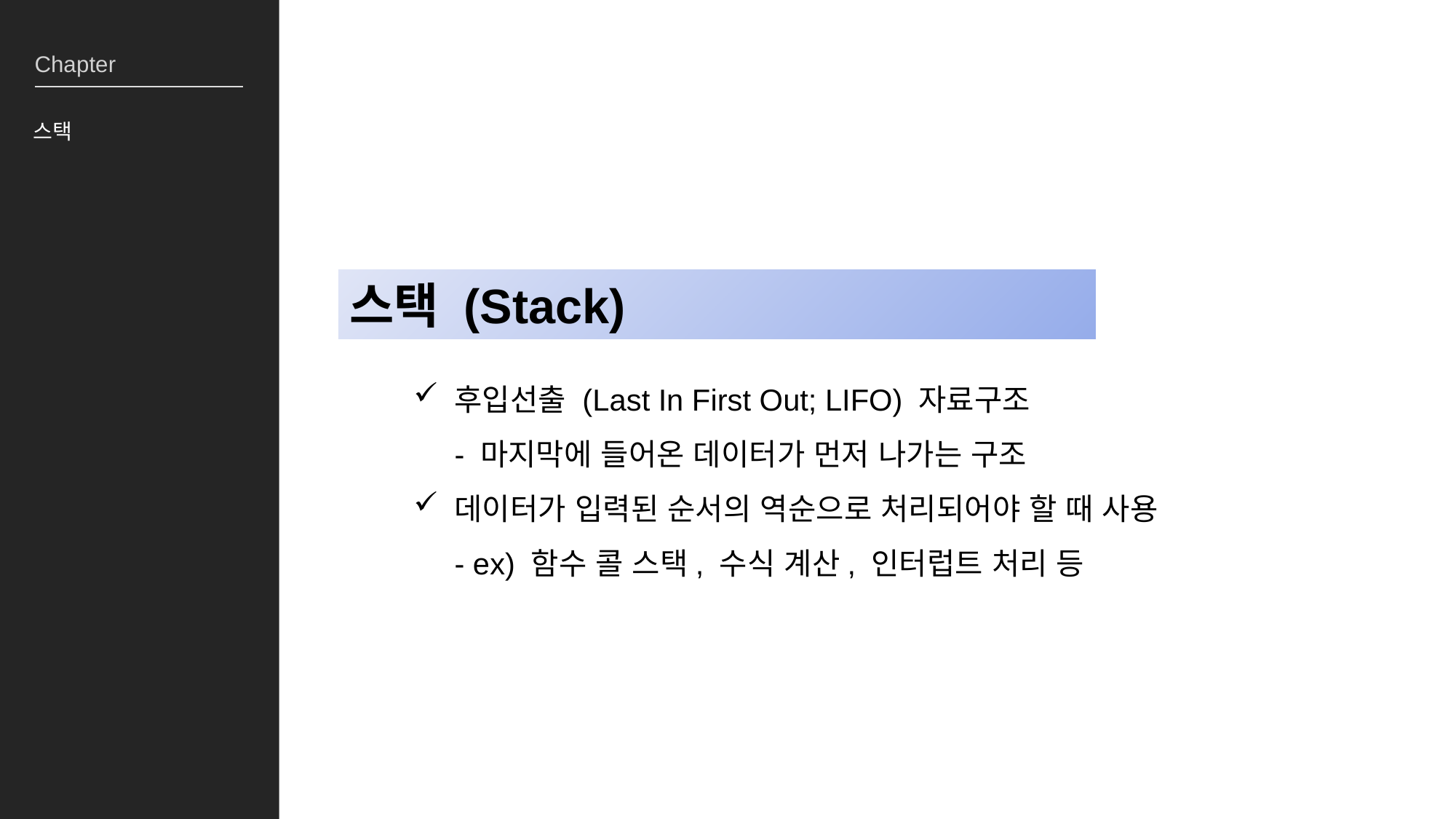

스택
스택 (Stack)
후입선출 (Last In First Out; LIFO) 자료구조
- 마지막에 들어온 데이터가 먼저 나가는 구조
데이터가 입력된 순서의 역순으로 처리되어야 할 때 사용
- ex) 함수 콜 스택, 수식 계산, 인터럽트 처리 등